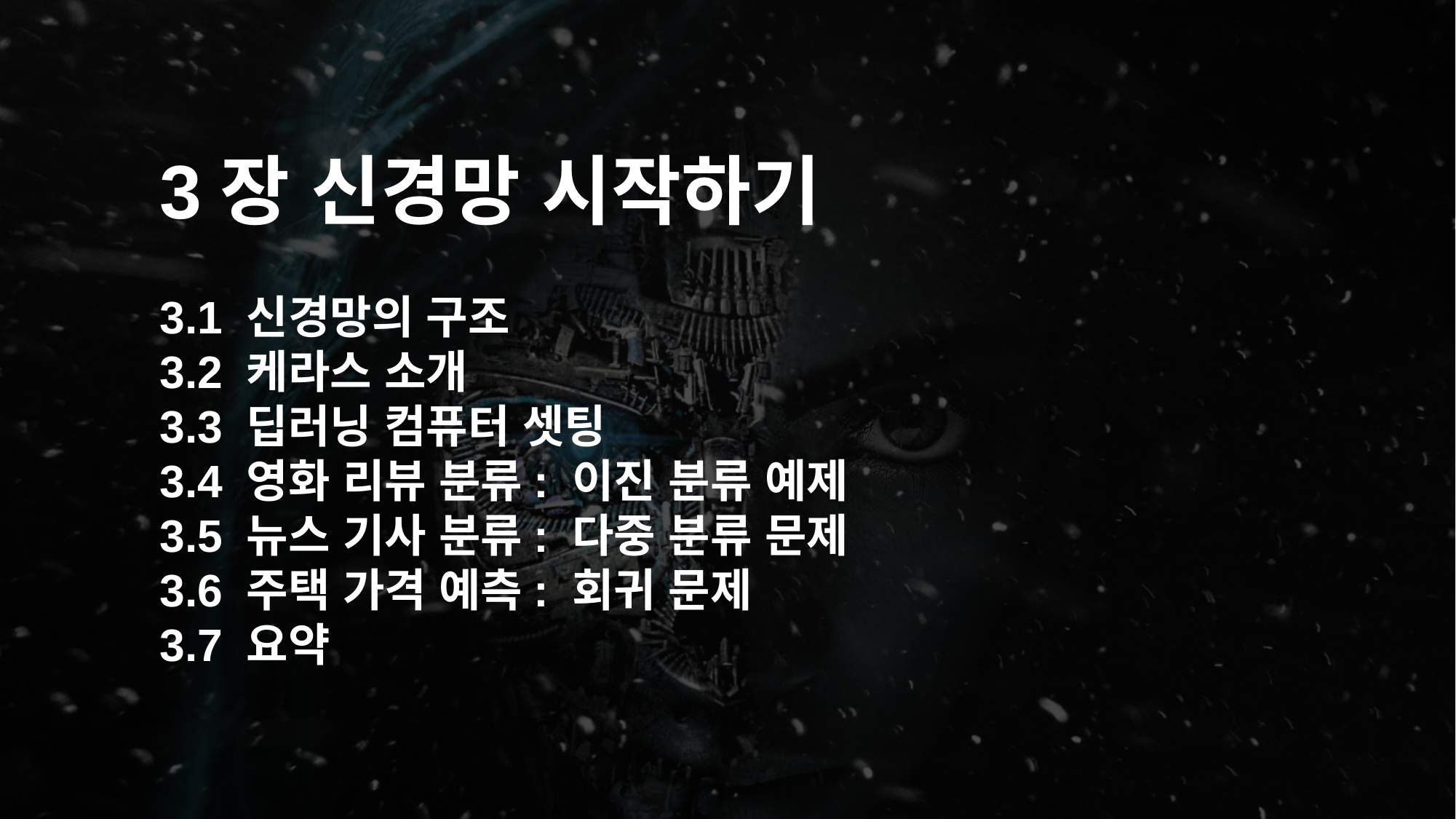

3장 신경망 시작하기

3.1 신경망의 구조
3.2 케라스 소개
3.3 딥러닝 컴퓨터 셋팅
3.4 영화 리뷰 분류: 이진 분류 예제
3.5 뉴스 기사 분류: 다중 분류 문제
3.6 주택 가격 예측: 회귀 문제
3.7 요약